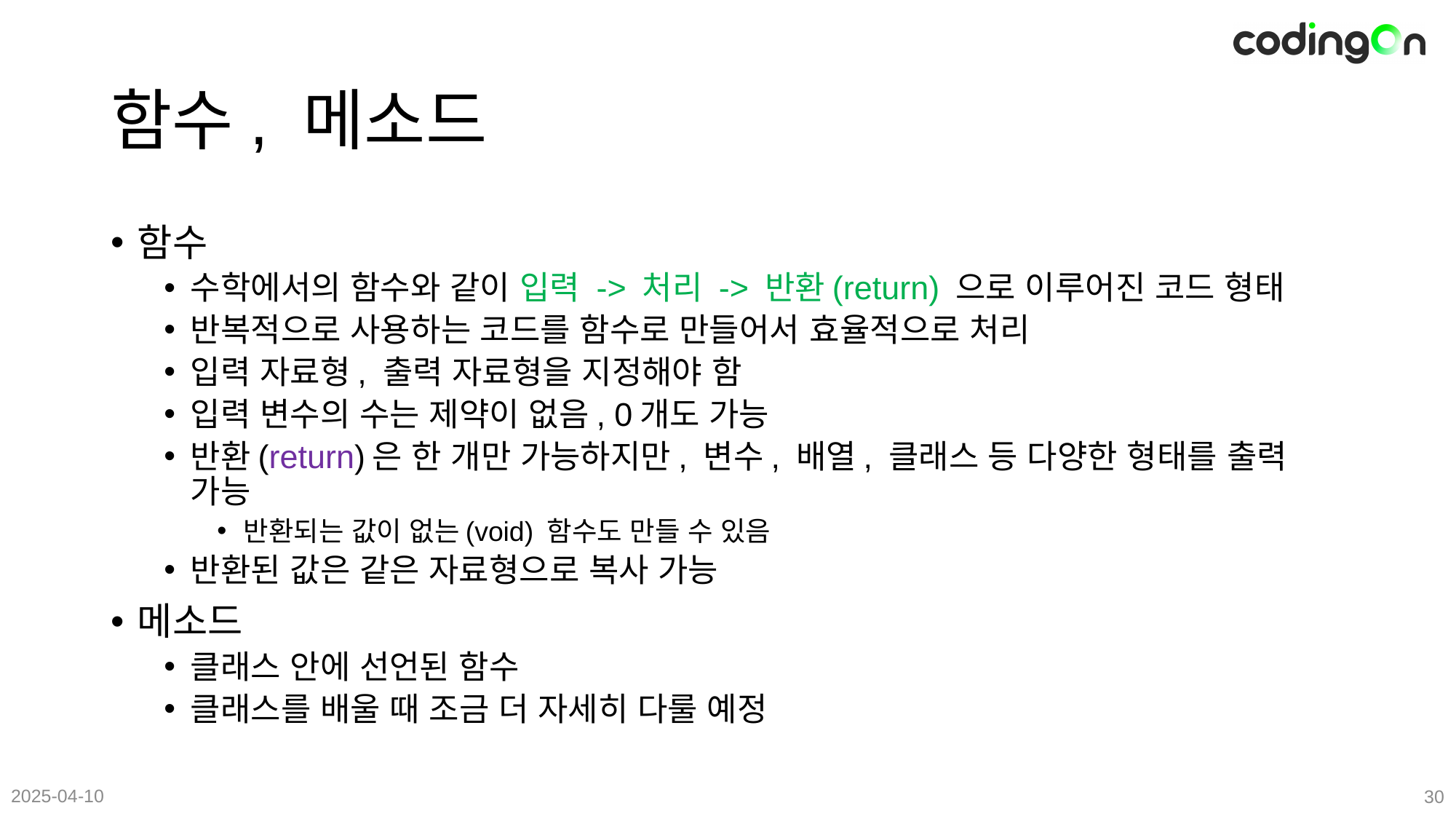

# 함수, 메소드
함수
수학에서의 함수와 같이 입력 -> 처리 -> 반환(return) 으로 이루어진 코드 형태
반복적으로 사용하는 코드를 함수로 만들어서 효율적으로 처리
입력 자료형, 출력 자료형을 지정해야 함
입력 변수의 수는 제약이 없음, 0개도 가능
반환(return)은 한 개만 가능하지만, 변수, 배열, 클래스 등 다양한 형태를 출력 가능
반환되는 값이 없는(void) 함수도 만들 수 있음
반환된 값은 같은 자료형으로 복사 가능
메소드
클래스 안에 선언된 함수
클래스를 배울 때 조금 더 자세히 다룰 예정
2025-04-10
30